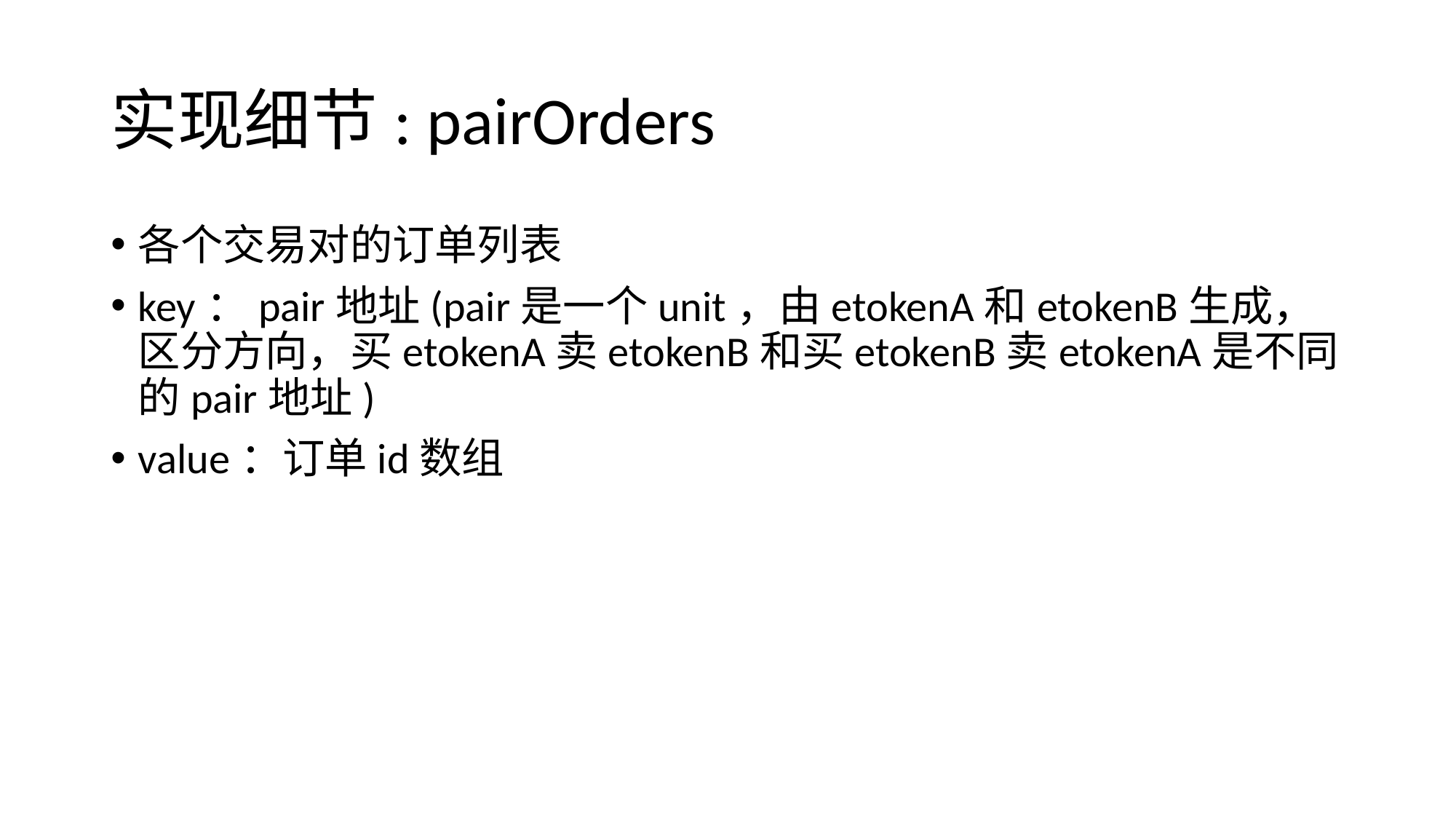

# 实现细节: pairOrders
各个交易对的订单列表
key：pair地址(pair是一个unit，由etokenA和etokenB生成，区分方向，买etokenA卖etokenB和买etokenB卖etokenA是不同的pair地址)
value：订单id数组